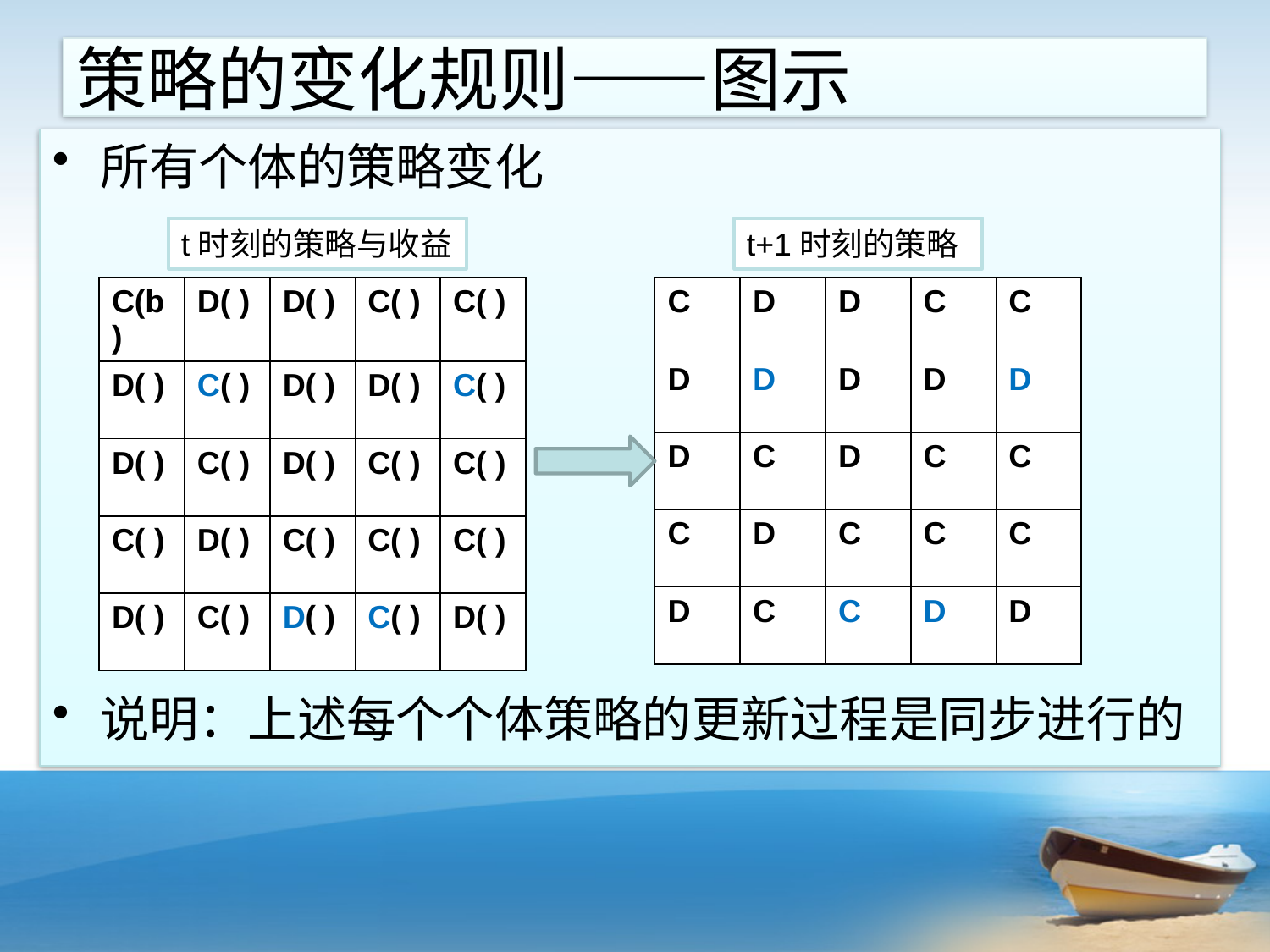

# 策略的变化规则——图示
所有个体的策略变化

说明：上述每个个体策略的更新过程是同步进行的
t时刻的策略与收益
t+1时刻的策略
| C(b) | D( ) | D( ) | C( ) | C( ) |
| --- | --- | --- | --- | --- |
| D( ) | C( ) | D( ) | D( ) | C( ) |
| D( ) | C( ) | D( ) | C( ) | C( ) |
| C( ) | D( ) | C( ) | C( ) | C( ) |
| D( ) | C( ) | D( ) | C( ) | D( ) |
| C | D | D | C | C |
| --- | --- | --- | --- | --- |
| D | D | D | D | D |
| D | C | D | C | C |
| C | D | C | C | C |
| D | C | C | D | D |